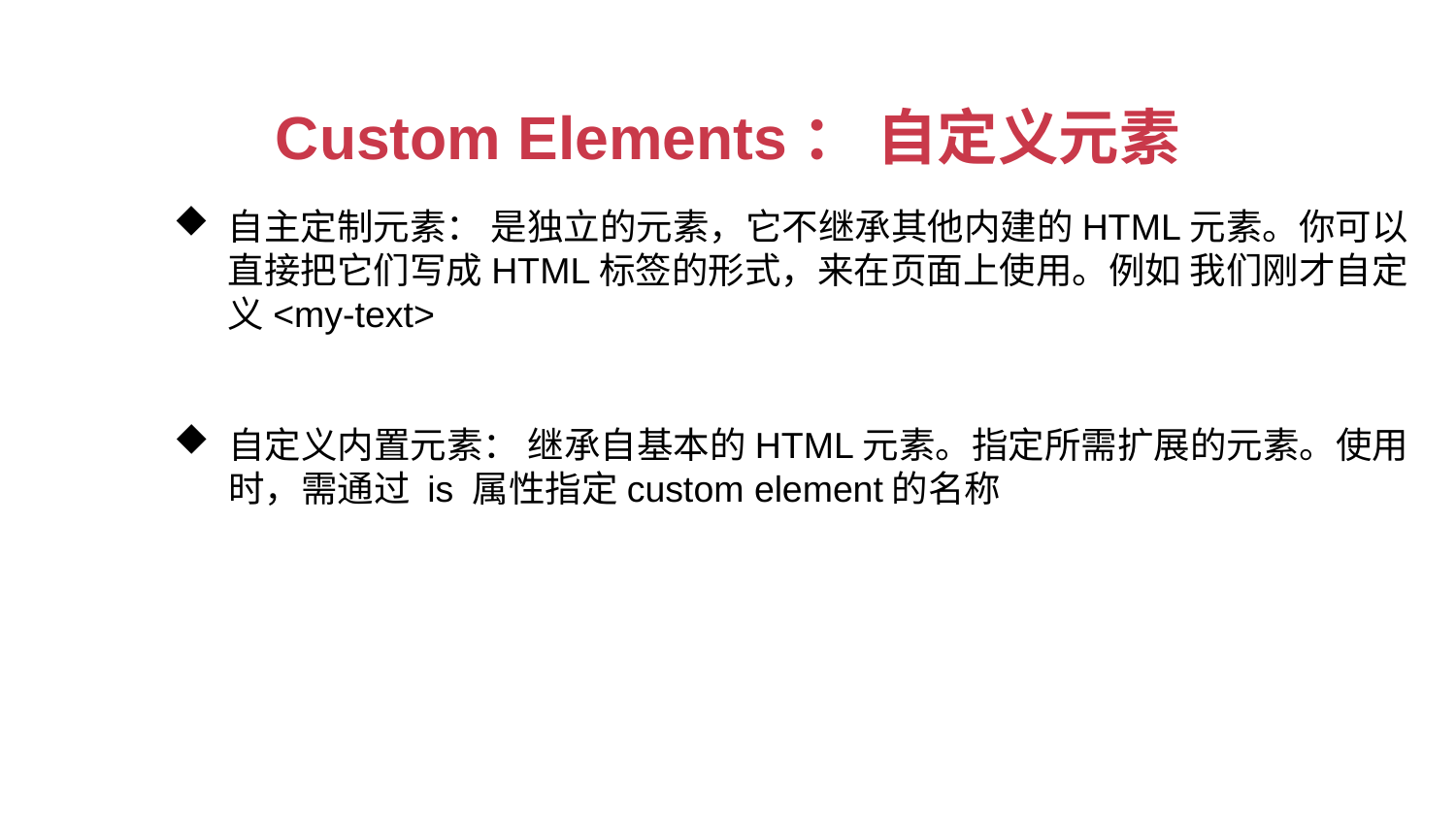

Custom Elements： 自定义元素
自主定制元素： 是独立的元素，它不继承其他内建的HTML元素。你可以直接把它们写成HTML标签的形式，来在页面上使用。例如 我们刚才自定义<my-text>
自定义内置元素： 继承自基本的HTML元素。指定所需扩展的元素。使用时，需通过 is 属性指定custom element的名称